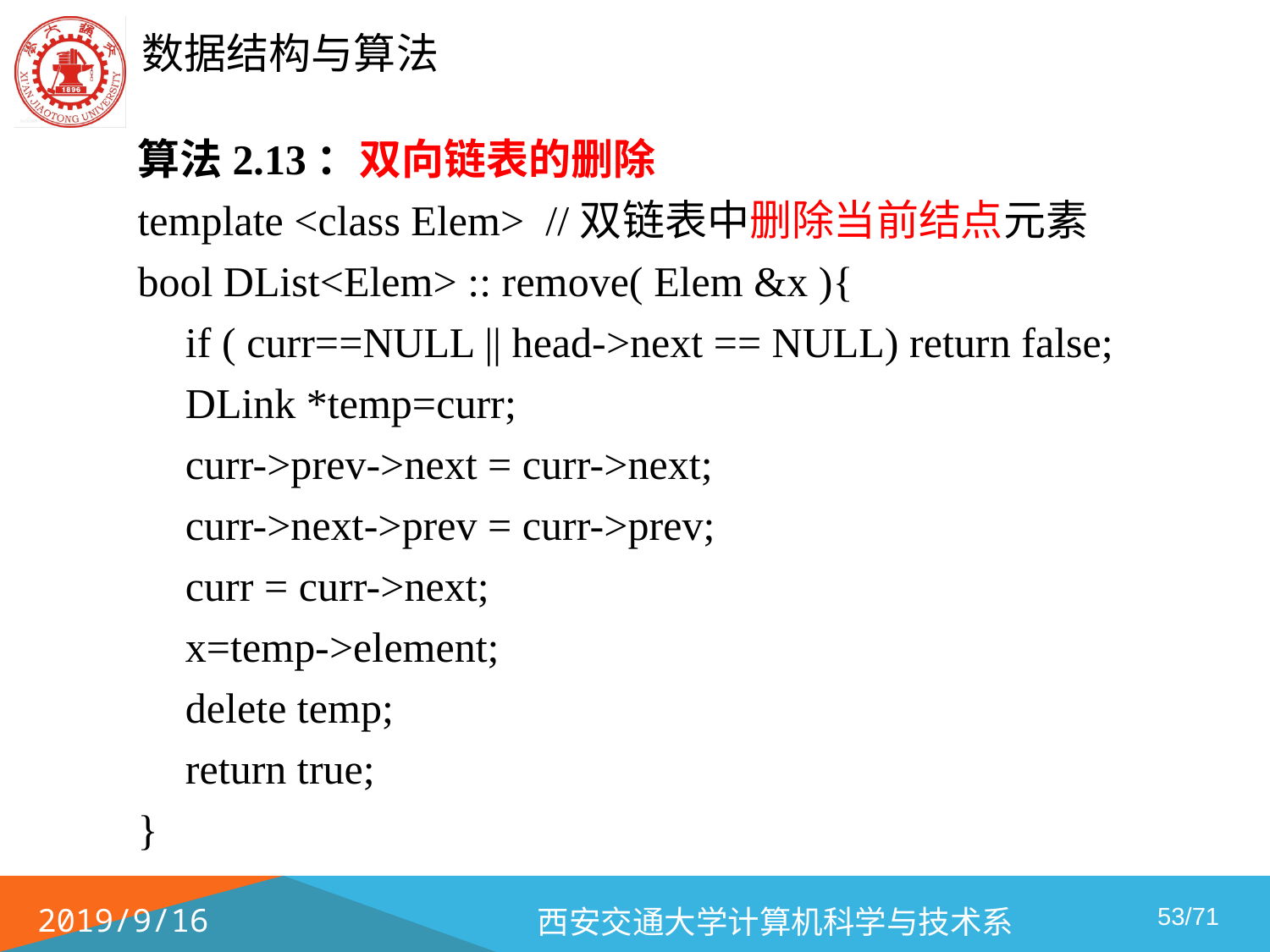

算法2.13：双向链表的删除
template <class Elem>  //双链表中删除当前结点元素
bool DList<Elem> :: remove( Elem &x ){
	if ( curr==NULL || head->next == NULL) return false;
	DLink *temp=curr;
	curr->prev->next = curr->next;
	curr->next->prev = curr->prev;
	curr = curr->next;
	x=temp->element;
	delete temp;
	return true;
}